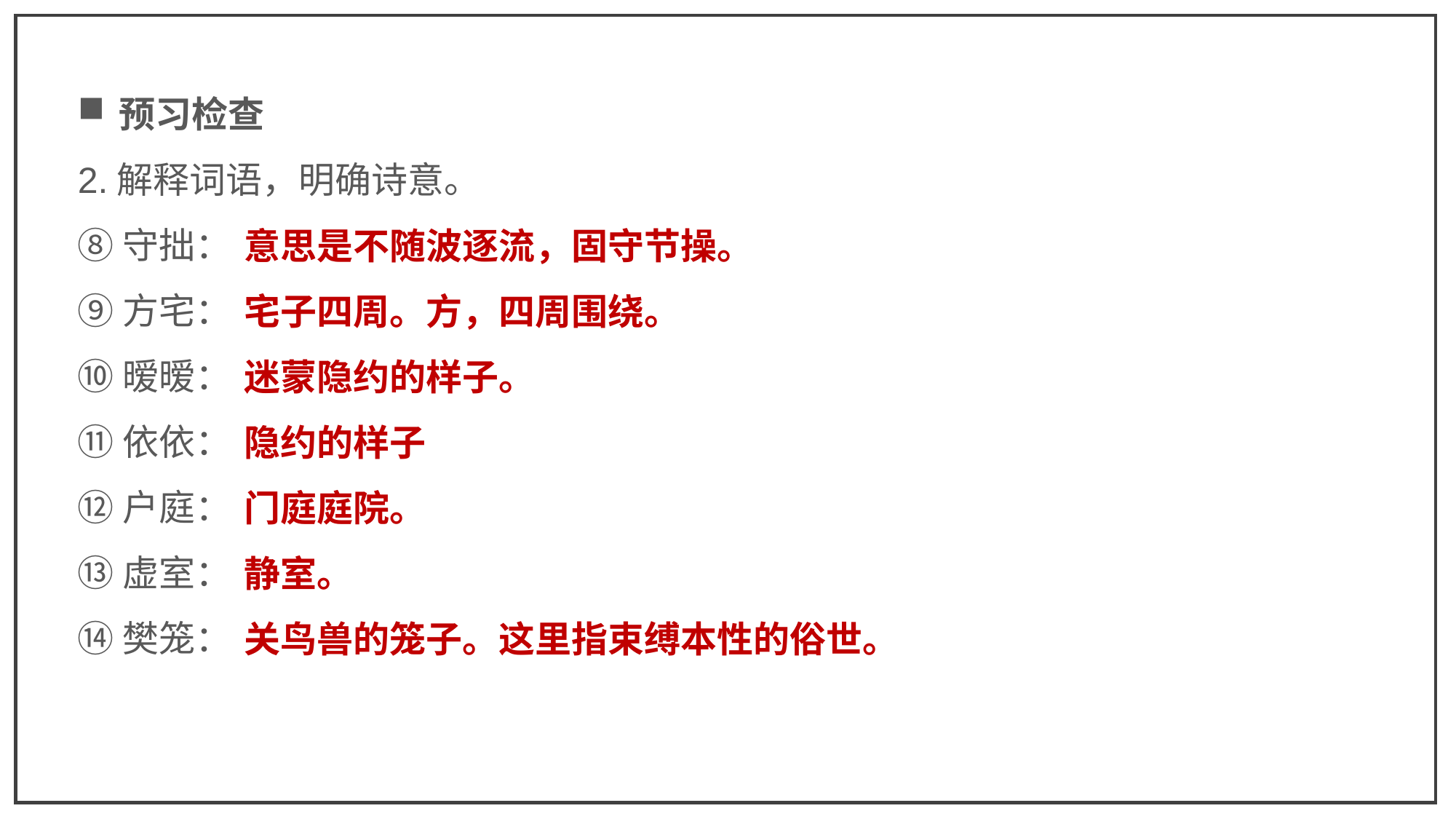

预习检查
2.解释词语，明确诗意。
⑧守拙：
⑨方宅：
⑩暧暧：
⑪依依：
⑫户庭：
⑬虚室：
⑭樊笼：
意思是不随波逐流，固守节操。
宅子四周。方，四周围绕。
迷蒙隐约的样子。
隐约的样子
门庭庭院。
静室。
关鸟兽的笼子。这里指束缚本性的俗世。